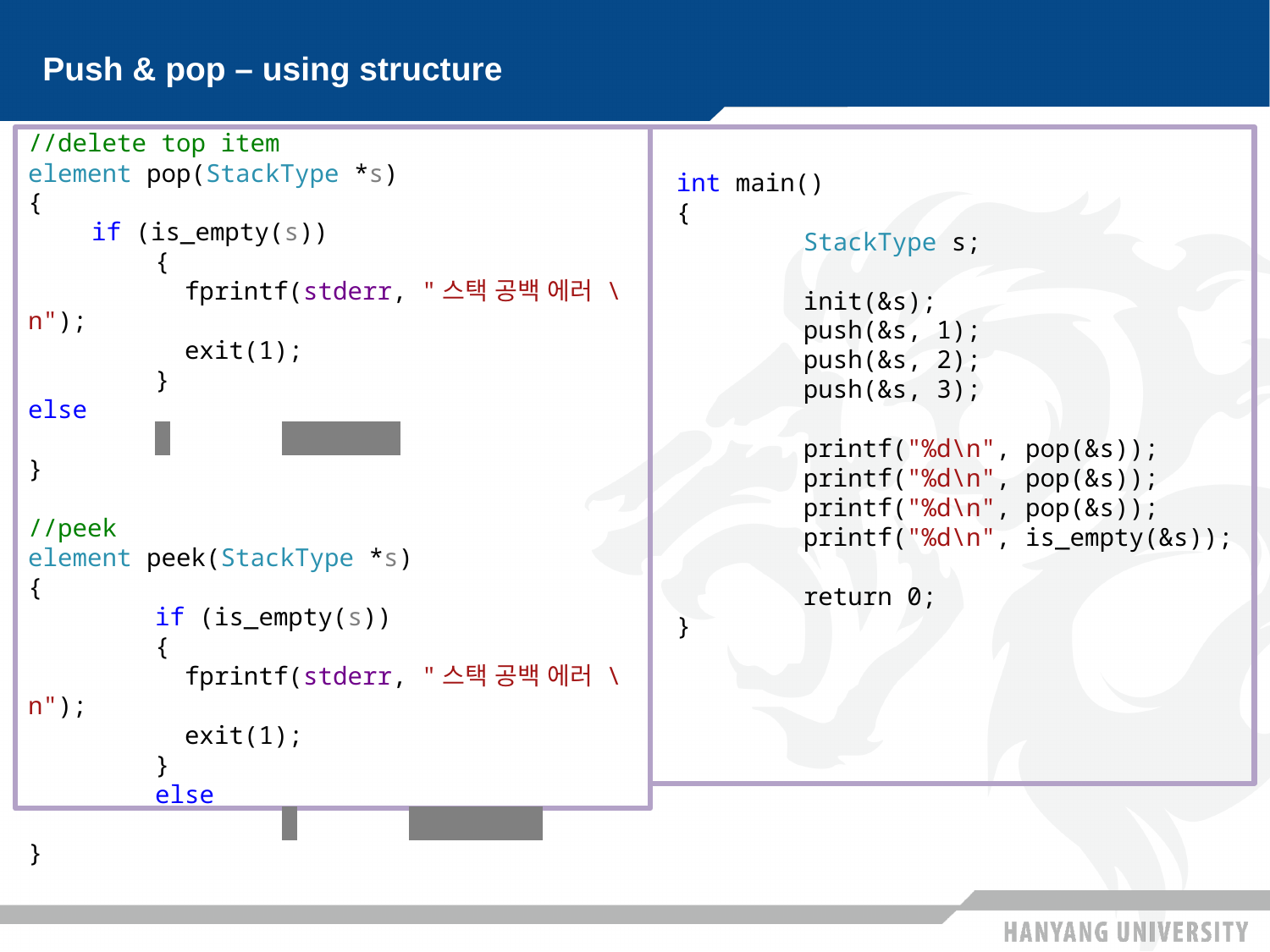

# Push & pop – using structure
//delete top item
element pop(StackType *s)
{
if (is_empty(s))
	{
	  fprintf(stderr, "스택 공백 에러 \n");
	  exit(1);
	}
else
	 	reverse(
}

//peek
element peek(StackType *s)
{
	if (is_empty(s))
	{
	  fprintf(stderr, "스택 공백 에러 \n");
	  exit(1);
	}
	else
	    	 	reverse(n
}

int main()
{
	StackType s;

	init(&s);
	push(&s, 1);
	push(&s, 2);
	push(&s, 3);

	printf("%d\n", pop(&s));
	printf("%d\n", pop(&s));
	printf("%d\n", pop(&s));
	printf("%d\n", is_empty(&s));

	return 0;
}